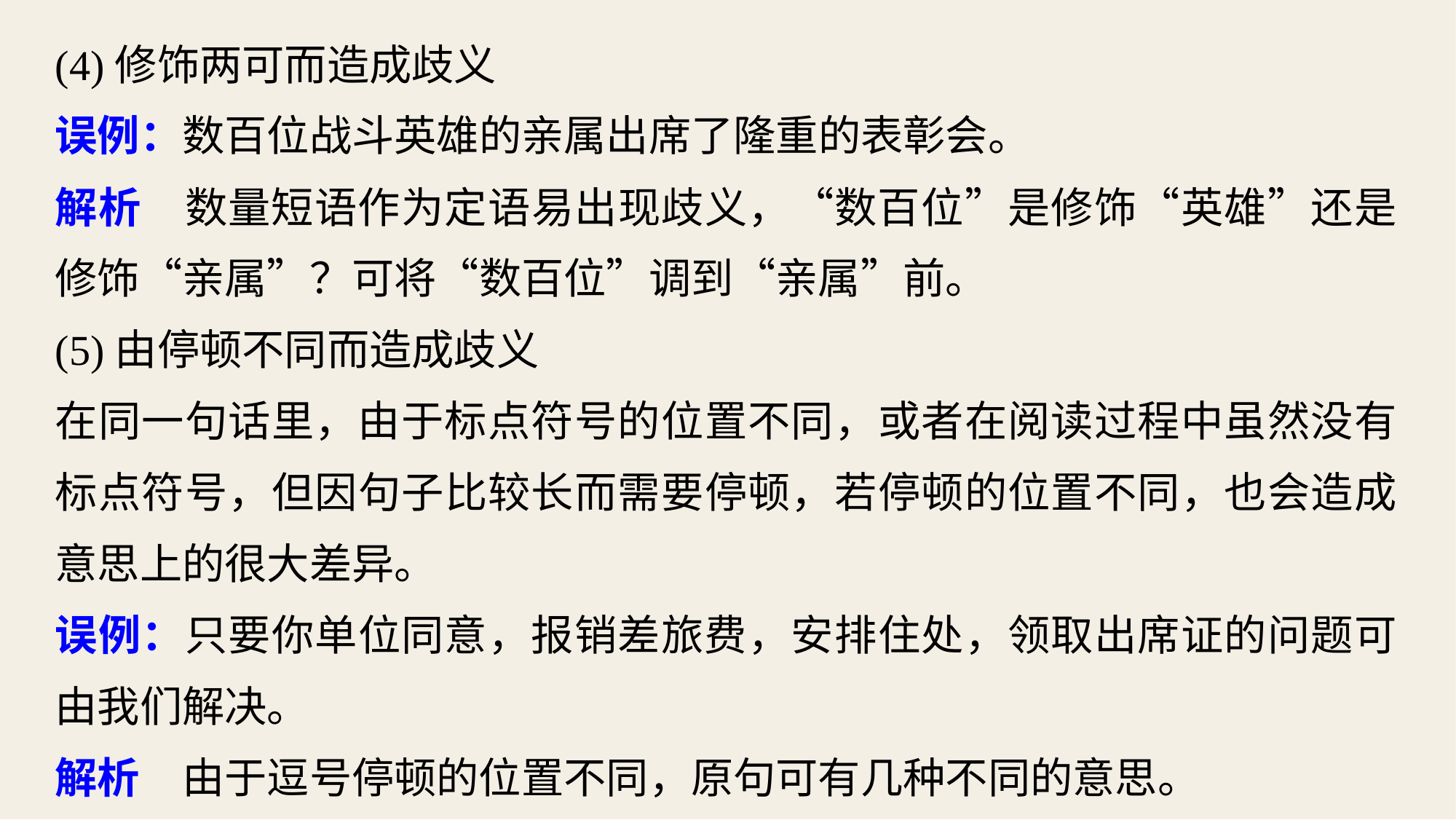

(4)修饰两可而造成歧义
误例：数百位战斗英雄的亲属出席了隆重的表彰会。
解析　数量短语作为定语易出现歧义，“数百位”是修饰“英雄”还是修饰“亲属”？可将“数百位”调到“亲属”前。
(5)由停顿不同而造成歧义
在同一句话里，由于标点符号的位置不同，或者在阅读过程中虽然没有标点符号，但因句子比较长而需要停顿，若停顿的位置不同，也会造成意思上的很大差异。
误例：只要你单位同意，报销差旅费，安排住处，领取出席证的问题可由我们解决。
解析　由于逗号停顿的位置不同，原句可有几种不同的意思。